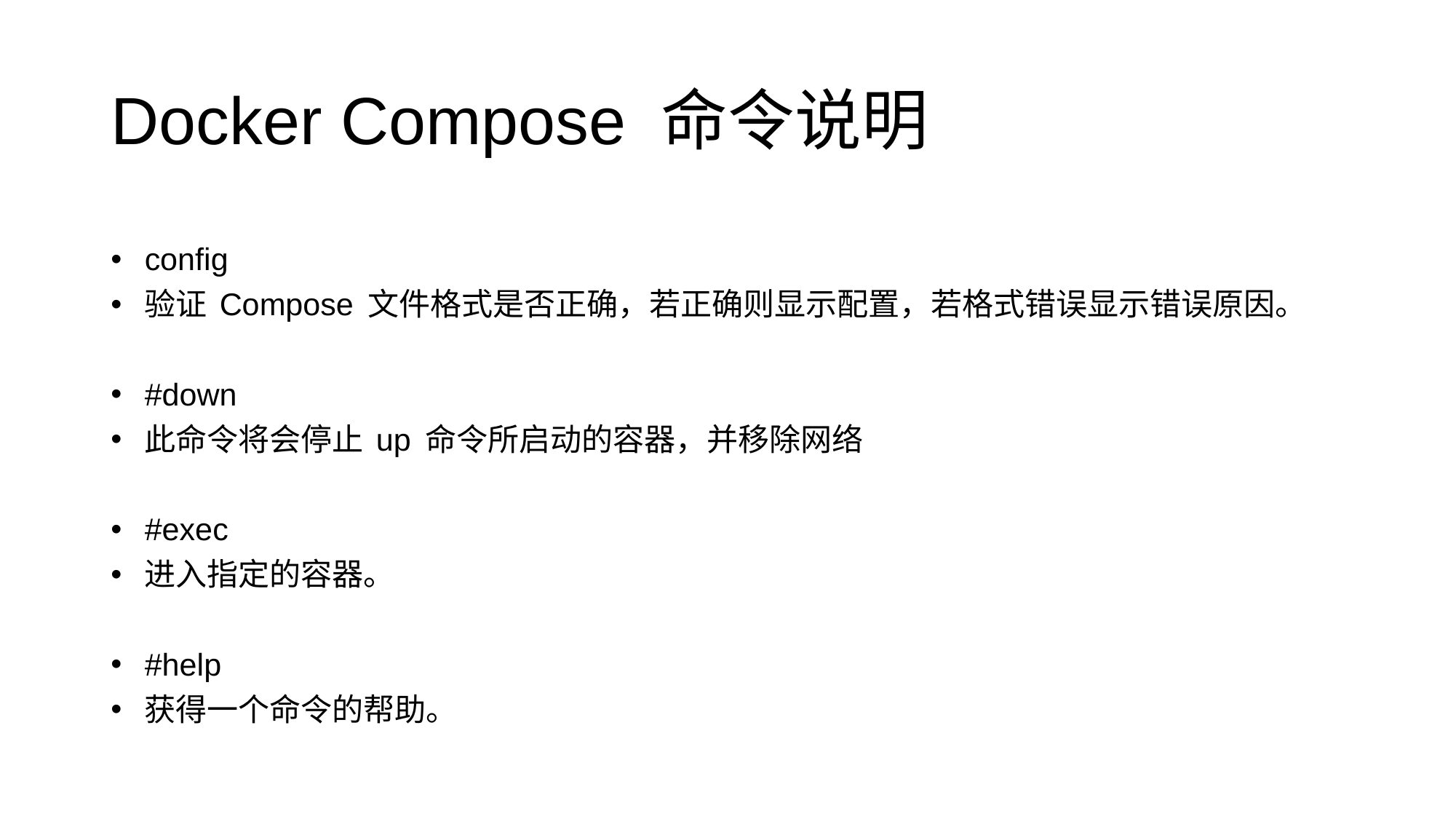

# Docker Compose 命令说明
config
验证 Compose 文件格式是否正确，若正确则显示配置，若格式错误显示错误原因。

#down
此命令将会停止 up 命令所启动的容器，并移除网络

#exec
进入指定的容器。

#help
获得一个命令的帮助。